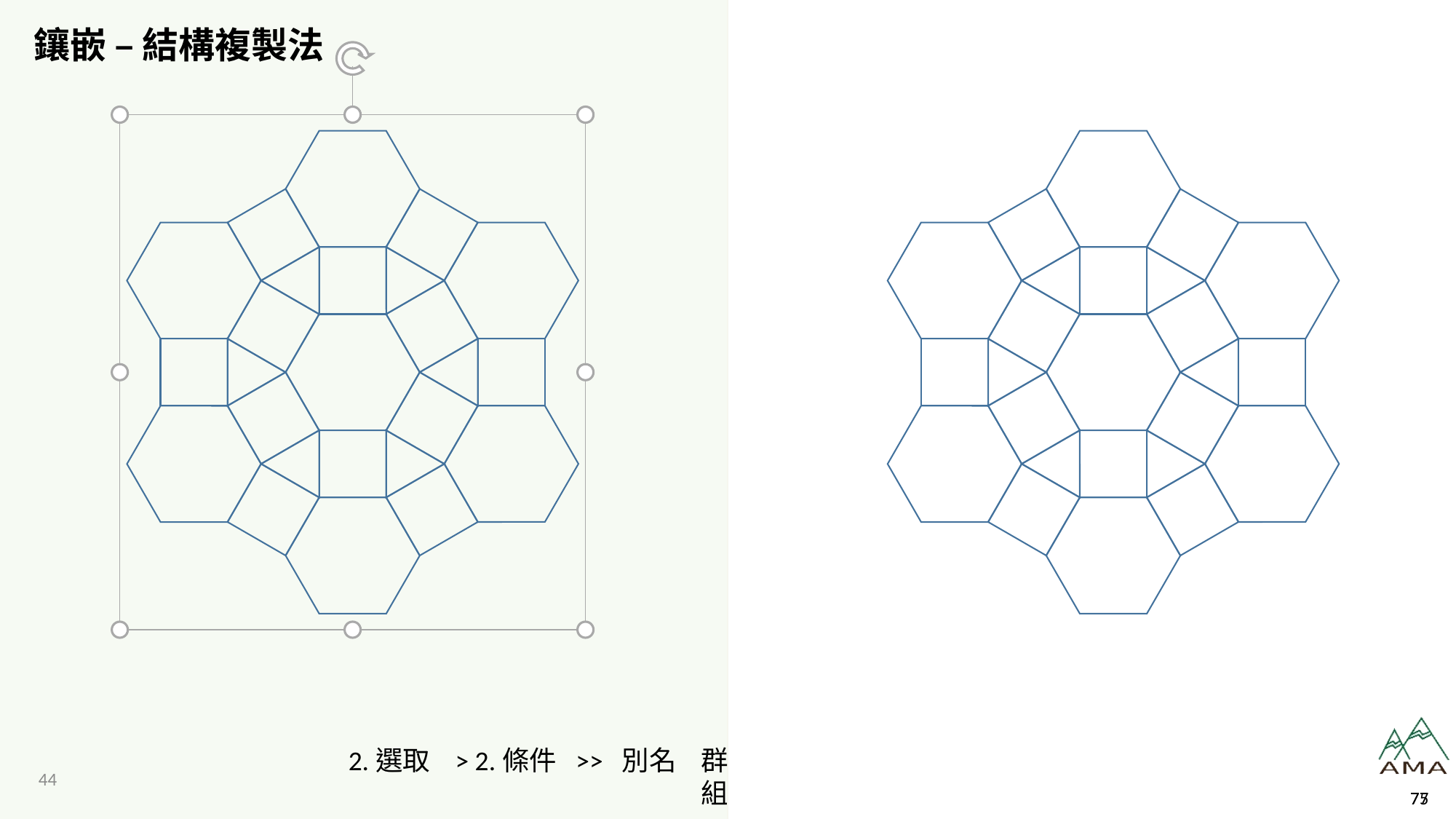

# 鑲嵌 – 結構複製法

2.選取   > 2.條件  >>  別名    群組
75
77